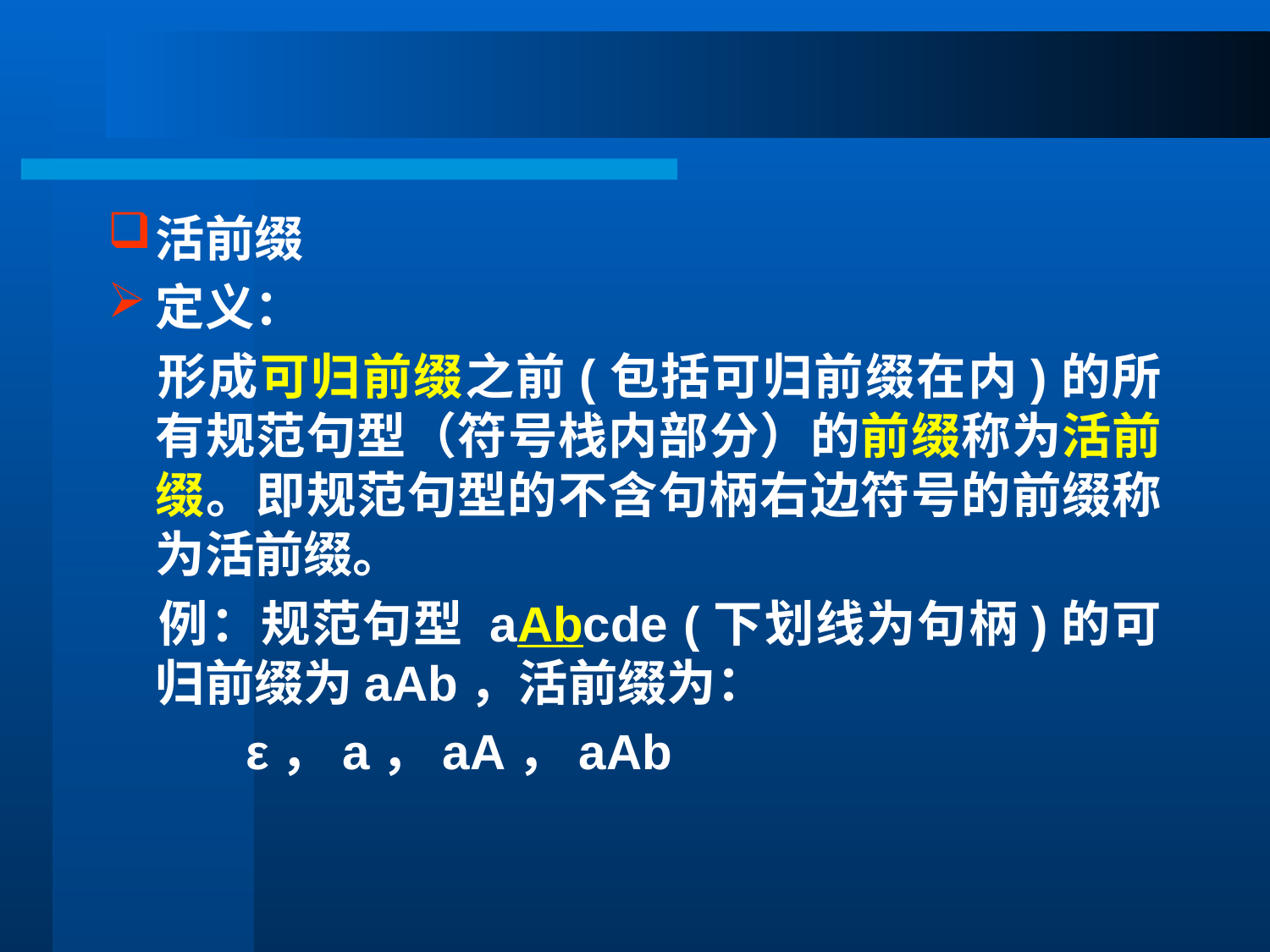

#
活前缀
定义：
	形成可归前缀之前(包括可归前缀在内)的所有规范句型（符号栈内部分）的前缀称为活前缀。即规范句型的不含句柄右边符号的前缀称为活前缀。
 	例：规范句型 aAbcde (下划线为句柄)的可归前缀为aAb，活前缀为：
          ε，a，aA，aAb